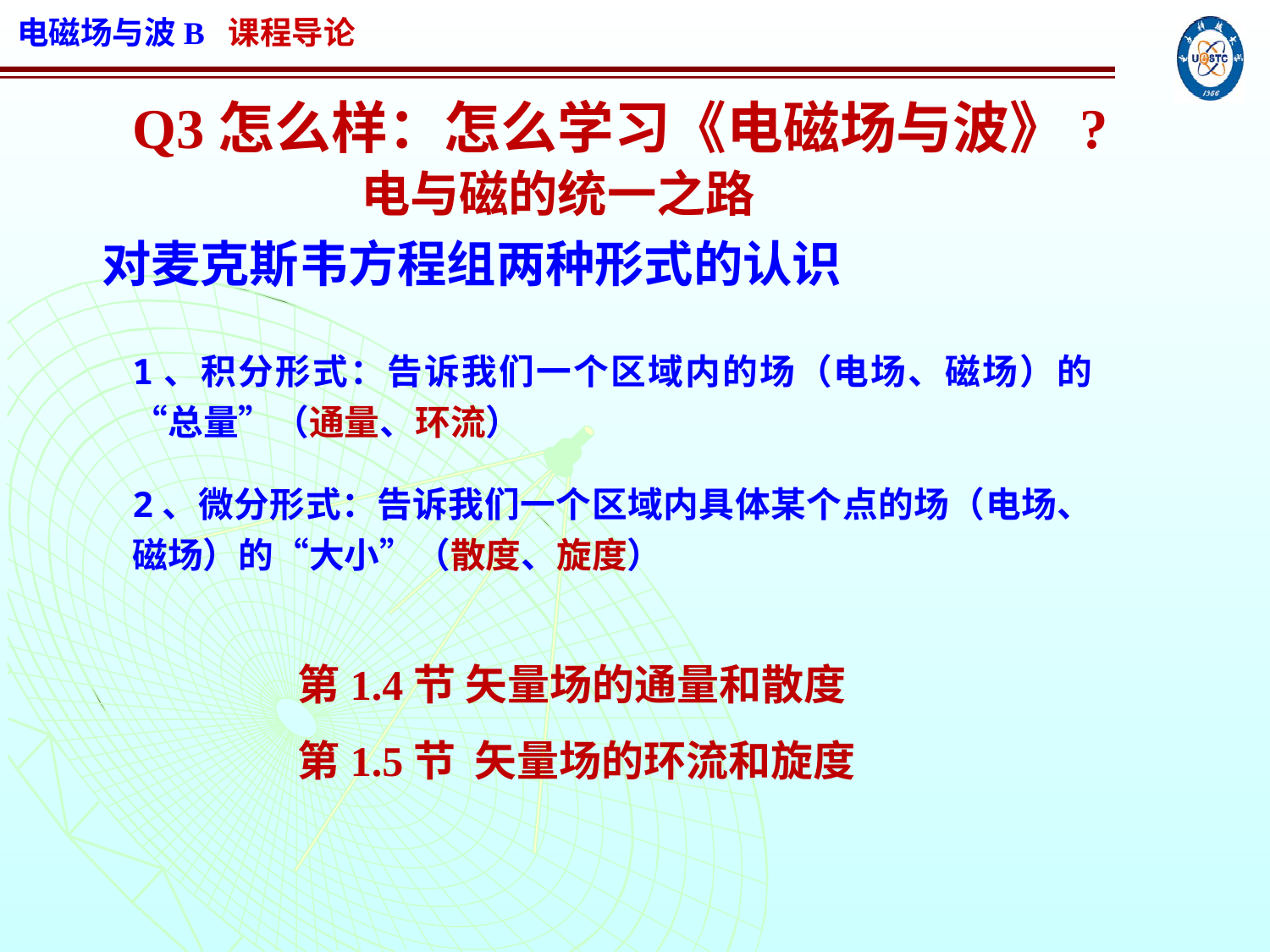

Q3怎么样：怎么学习《电磁场与波》?
电与磁的统一之路
对麦克斯韦方程组两种形式的认识
1、积分形式：告诉我们一个区域内的场（电场、磁场）的“总量”（通量、环流）
2、微分形式：告诉我们一个区域内具体某个点的场（电场、磁场）的“大小”（散度、旋度）
第1.4节 矢量场的通量和散度
第1.5节  矢量场的环流和旋度